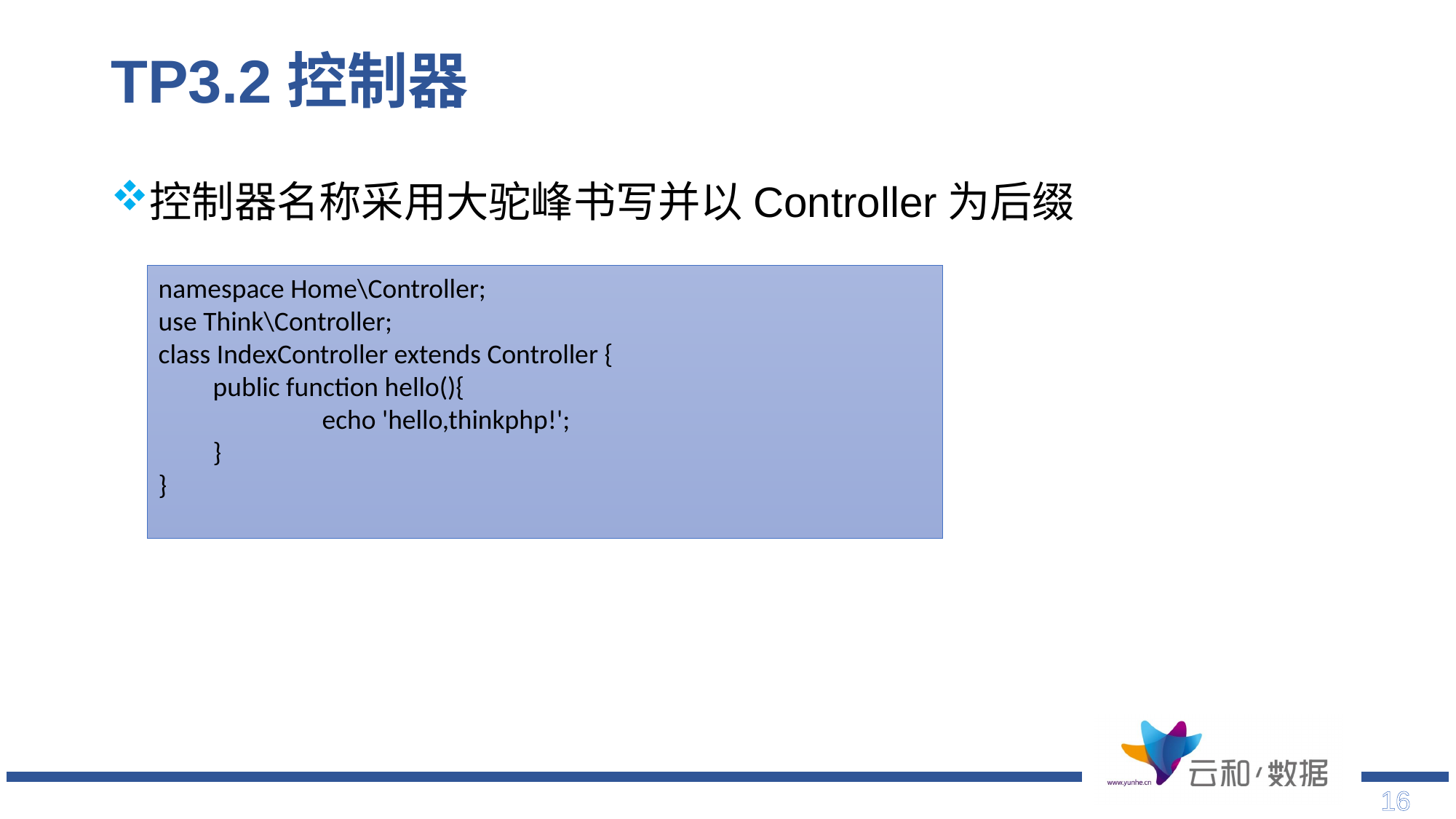

# TP3.2控制器
控制器名称采用大驼峰书写并以Controller为后缀
namespace Home\Controller;
use Think\Controller;
class IndexController extends Controller {
public function hello(){
	echo 'hello,thinkphp!';
}
}